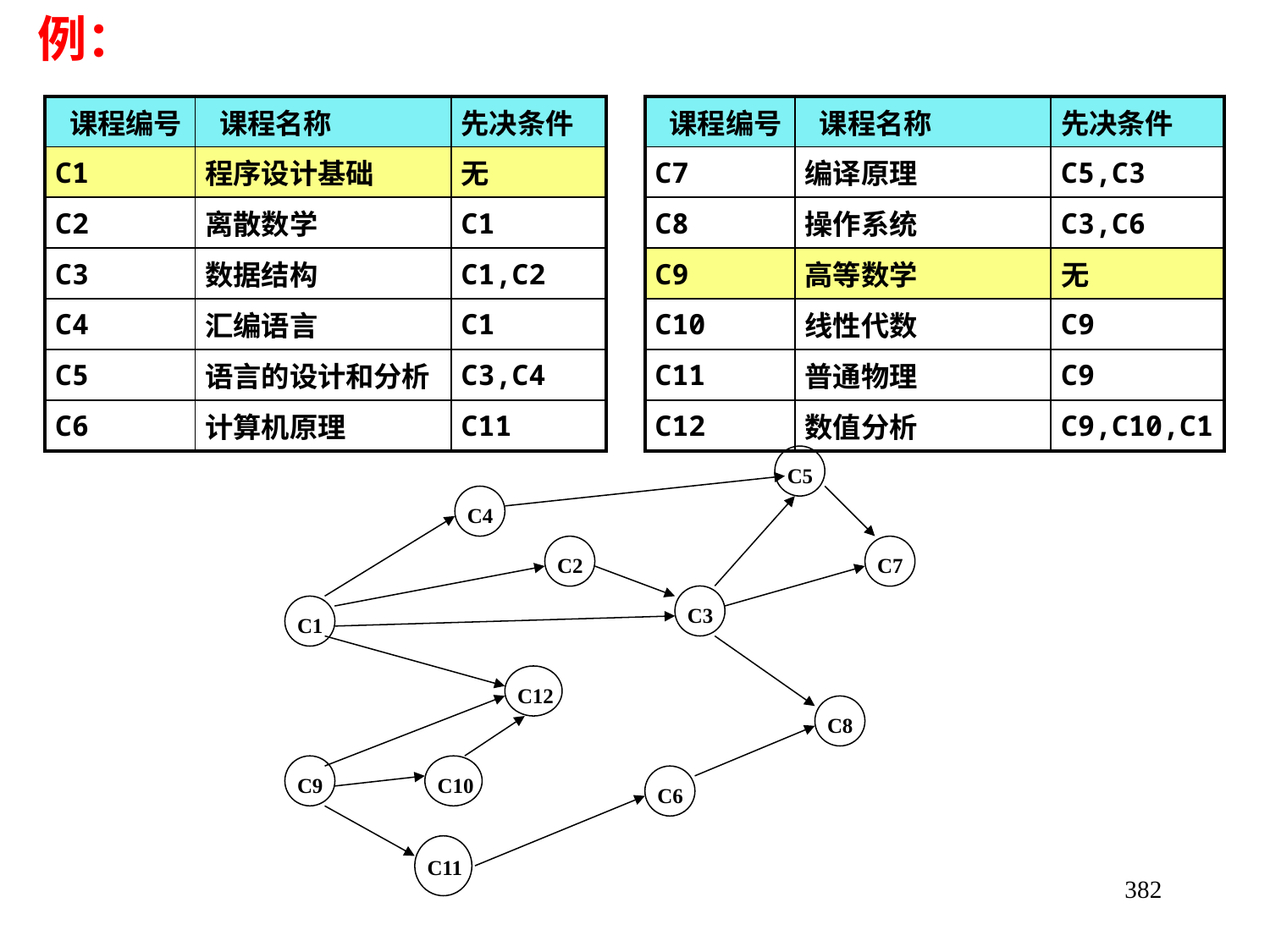

# 例：
| 课程编号 | 课程名称 | 先决条件 |
| --- | --- | --- |
| C1 | 程序设计基础 | 无 |
| C2 | 离散数学 | C1 |
| C3 | 数据结构 | C1,C2 |
| C4 | 汇编语言 | C1 |
| C5 | 语言的设计和分析 | C3,C4 |
| C6 | 计算机原理 | C11 |
| 课程编号 | 课程名称 | 先决条件 |
| --- | --- | --- |
| C7 | 编译原理 | C5,C3 |
| C8 | 操作系统 | C3,C6 |
| C9 | 高等数学 | 无 |
| C10 | 线性代数 | C9 |
| C11 | 普通物理 | C9 |
| C12 | 数值分析 | C9,C10,C1 |

C5

C4

C2

C7

C3

C1

C12

C8

C9

C10

C6

C11

382